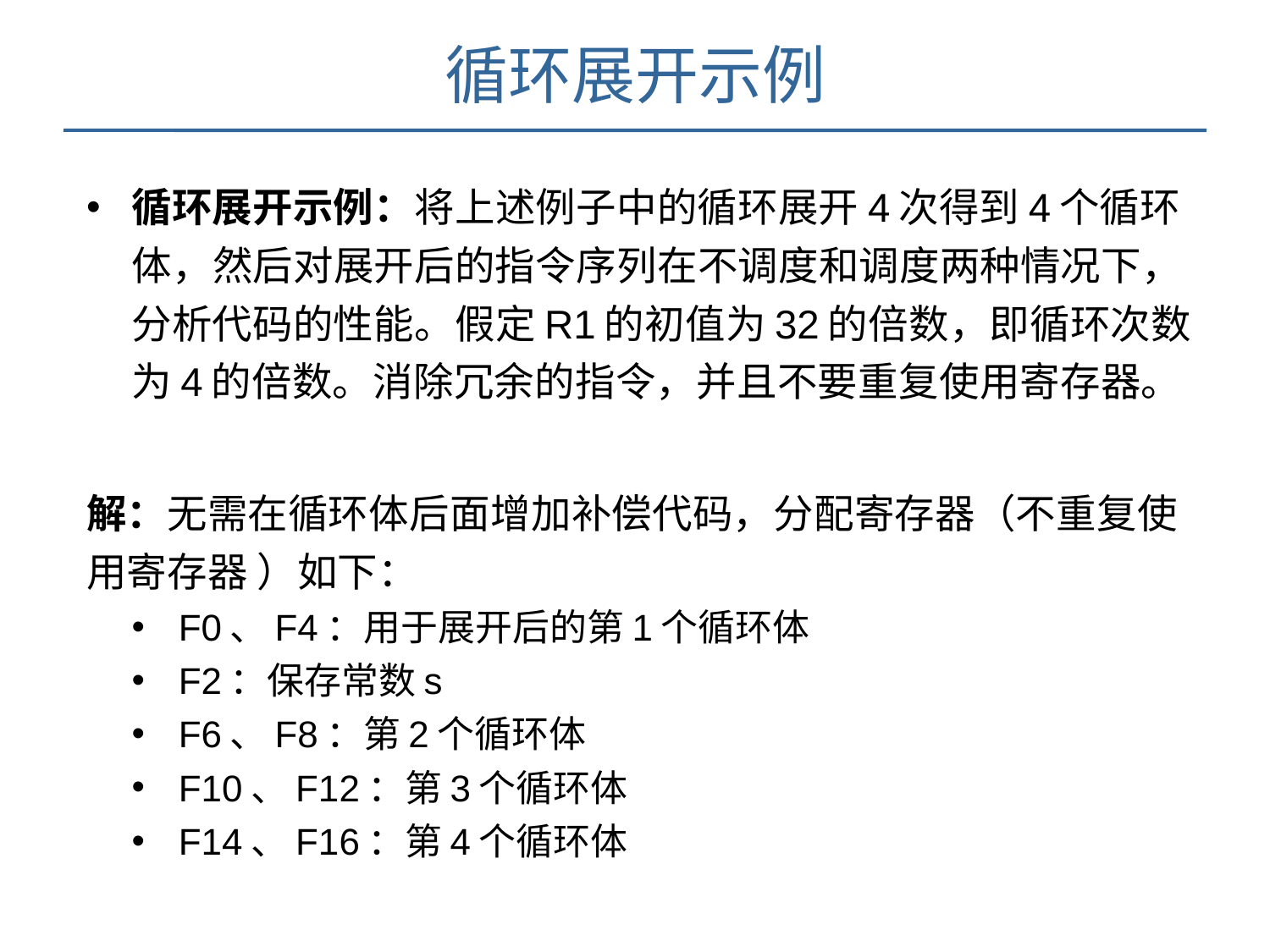

循环展开示例
循环展开示例：将上述例子中的循环展开4次得到4个循环体，然后对展开后的指令序列在不调度和调度两种情况下，分析代码的性能。假定R1的初值为32的倍数，即循环次数为4的倍数。消除冗余的指令，并且不要重复使用寄存器。

解：无需在循环体后面增加补偿代码，分配寄存器（不重复使用寄存器 ）如下：
F0、F4：用于展开后的第1个循环体
F2：保存常数s
F6、F8：第2个循环体
F10、F12：第3个循环体
F14、F16：第4个循环体